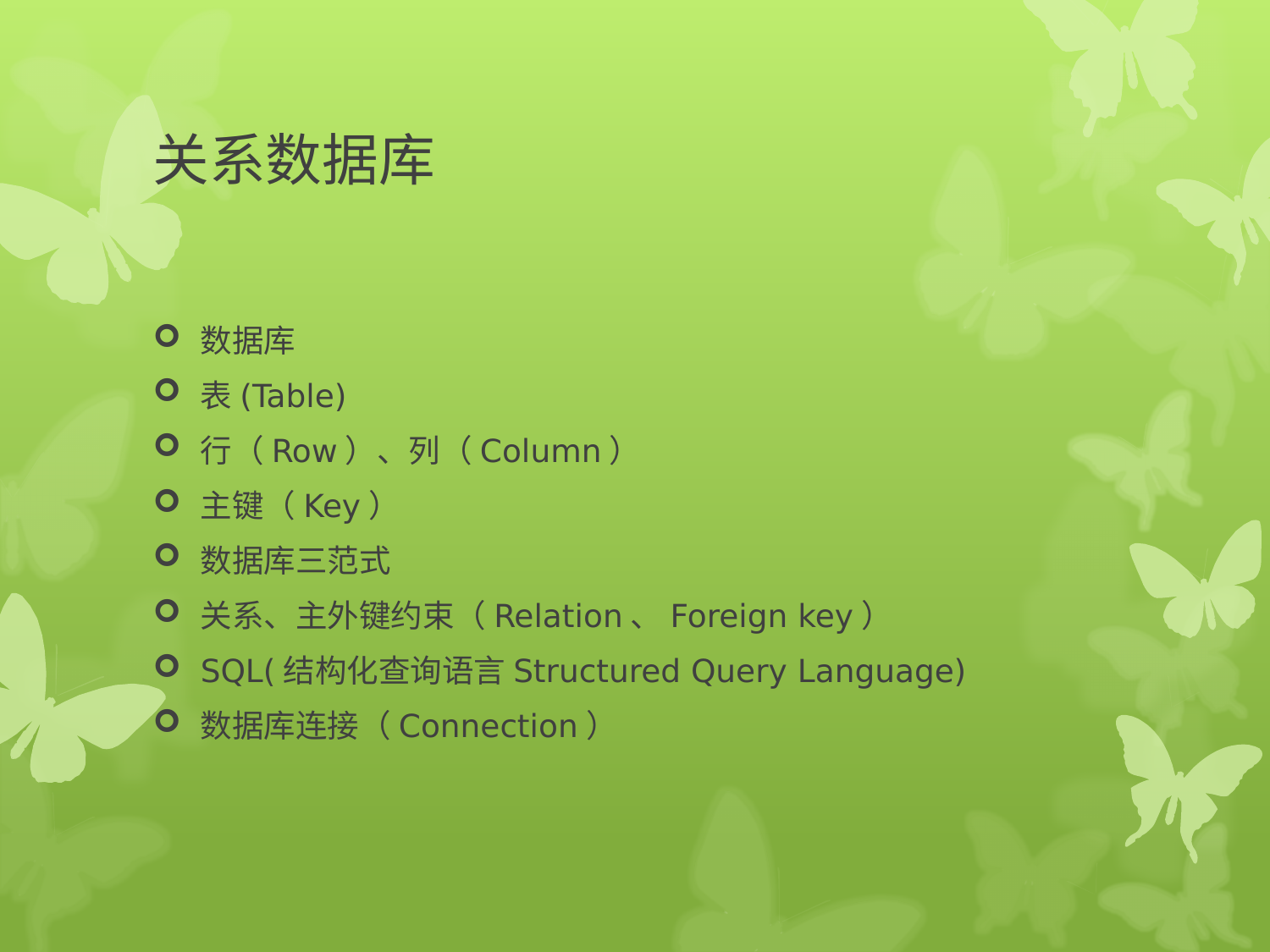

# 关系数据库
数据库
表(Table)
行（Row）、列（Column）
主键（Key）
数据库三范式
关系、主外键约束（Relation、Foreign key）
SQL(结构化查询语言Structured Query Language)
数据库连接（Connection）